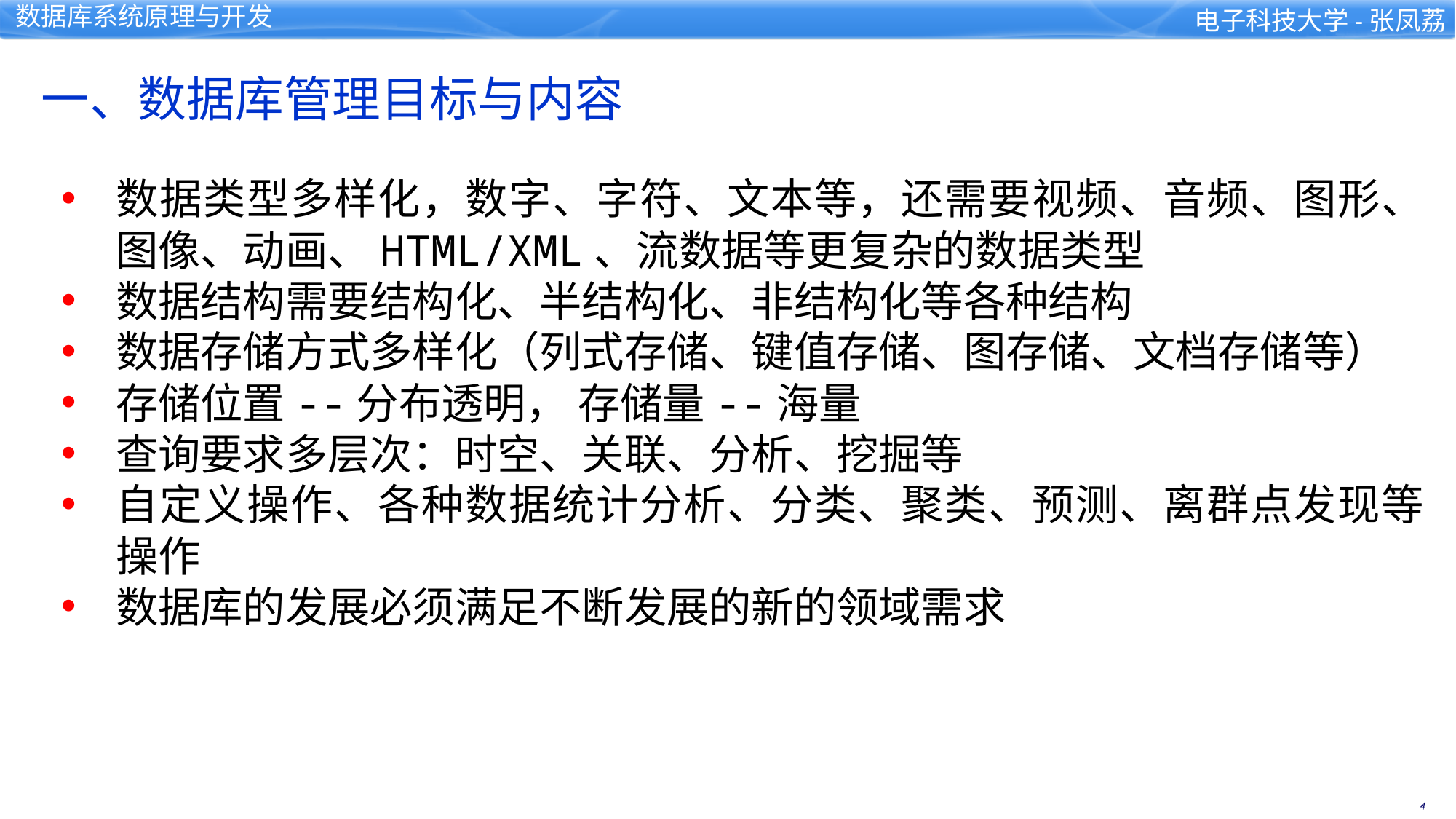

一、数据库管理目标与内容
数据类型多样化，数字、字符、文本等，还需要视频、音频、图形、图像、动画、HTML/XML、流数据等更复杂的数据类型
数据结构需要结构化、半结构化、非结构化等各种结构
数据存储方式多样化（列式存储、键值存储、图存储、文档存储等）
存储位置--分布透明， 存储量--海量
查询要求多层次：时空、关联、分析、挖掘等
自定义操作、各种数据统计分析、分类、聚类、预测、离群点发现等操作
数据库的发展必须满足不断发展的新的领域需求